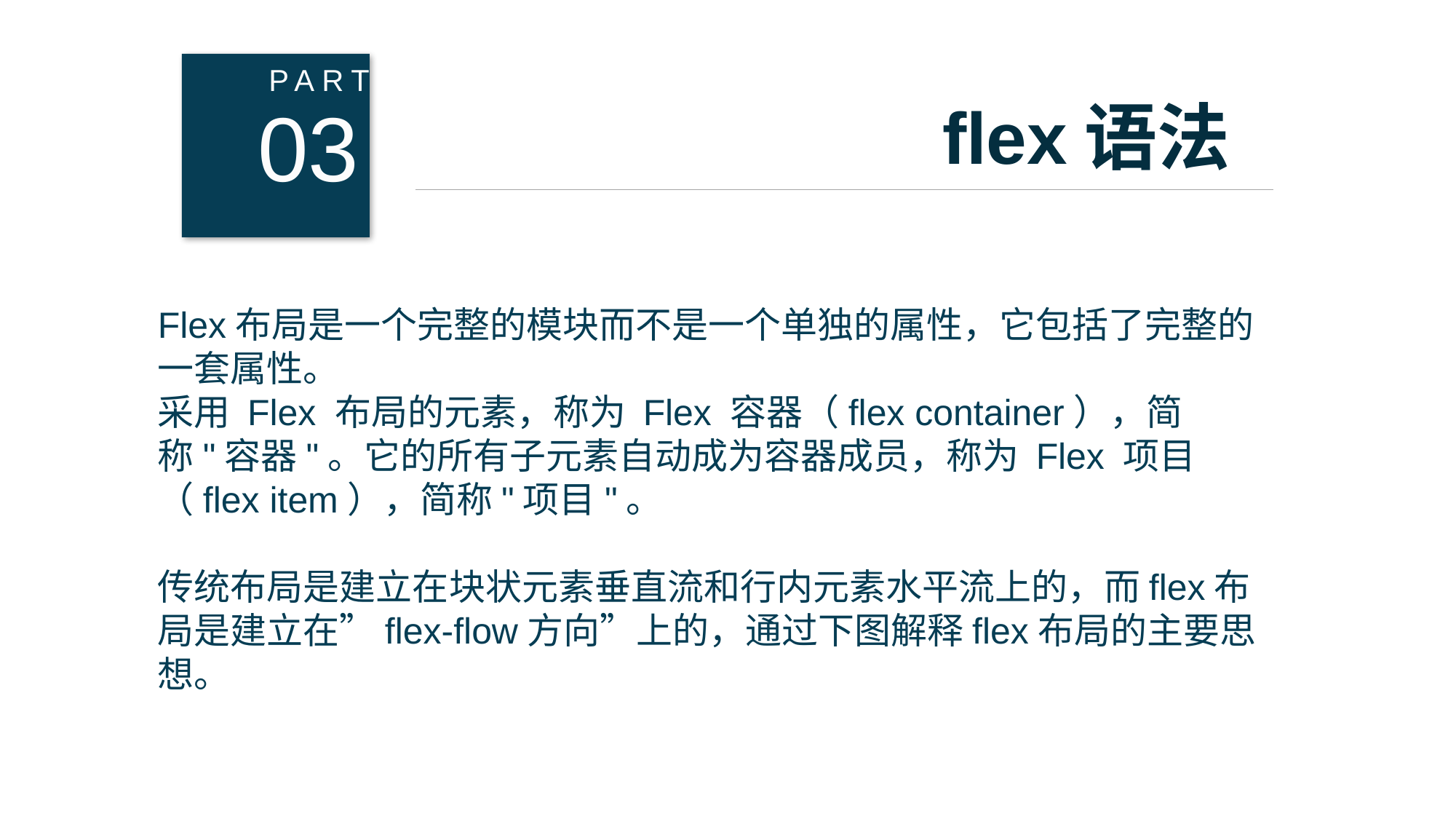

03
PART
flex语法
Flex布局是一个完整的模块而不是一个单独的属性，它包括了完整的一套属性。
采用 Flex 布局的元素，称为 Flex 容器（flex container），简称"容器"。它的所有子元素自动成为容器成员，称为 Flex 项目（flex item），简称"项目"。

传统布局是建立在块状元素垂直流和行内元素水平流上的，而flex布局是建立在”flex-flow方向”上的，通过下图解释flex布局的主要思想。